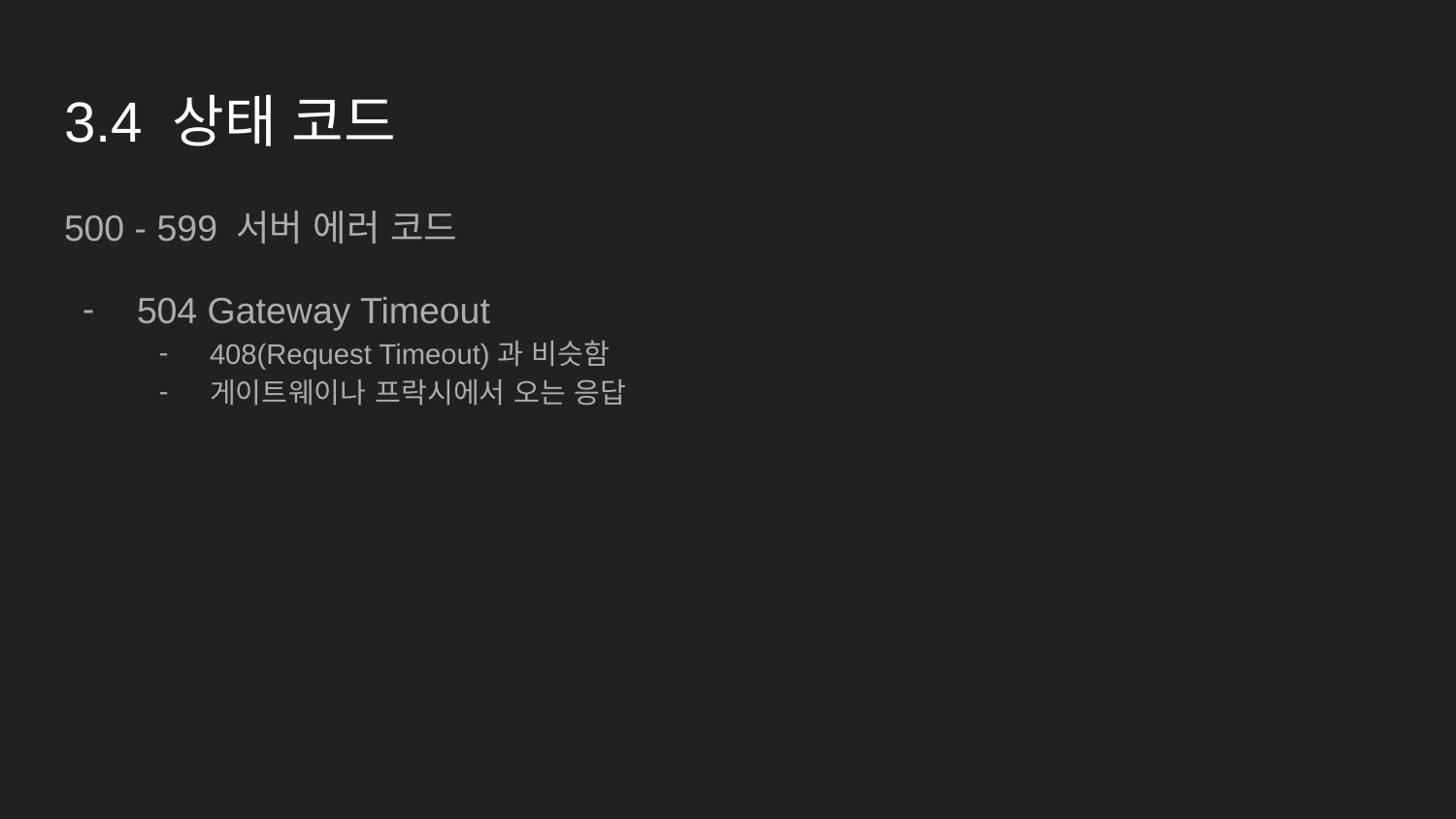

# 3.4 상태 코드
500 - 599 서버 에러 코드
504 Gateway Timeout
408(Request Timeout)과 비슷함
게이트웨이나 프락시에서 오는 응답